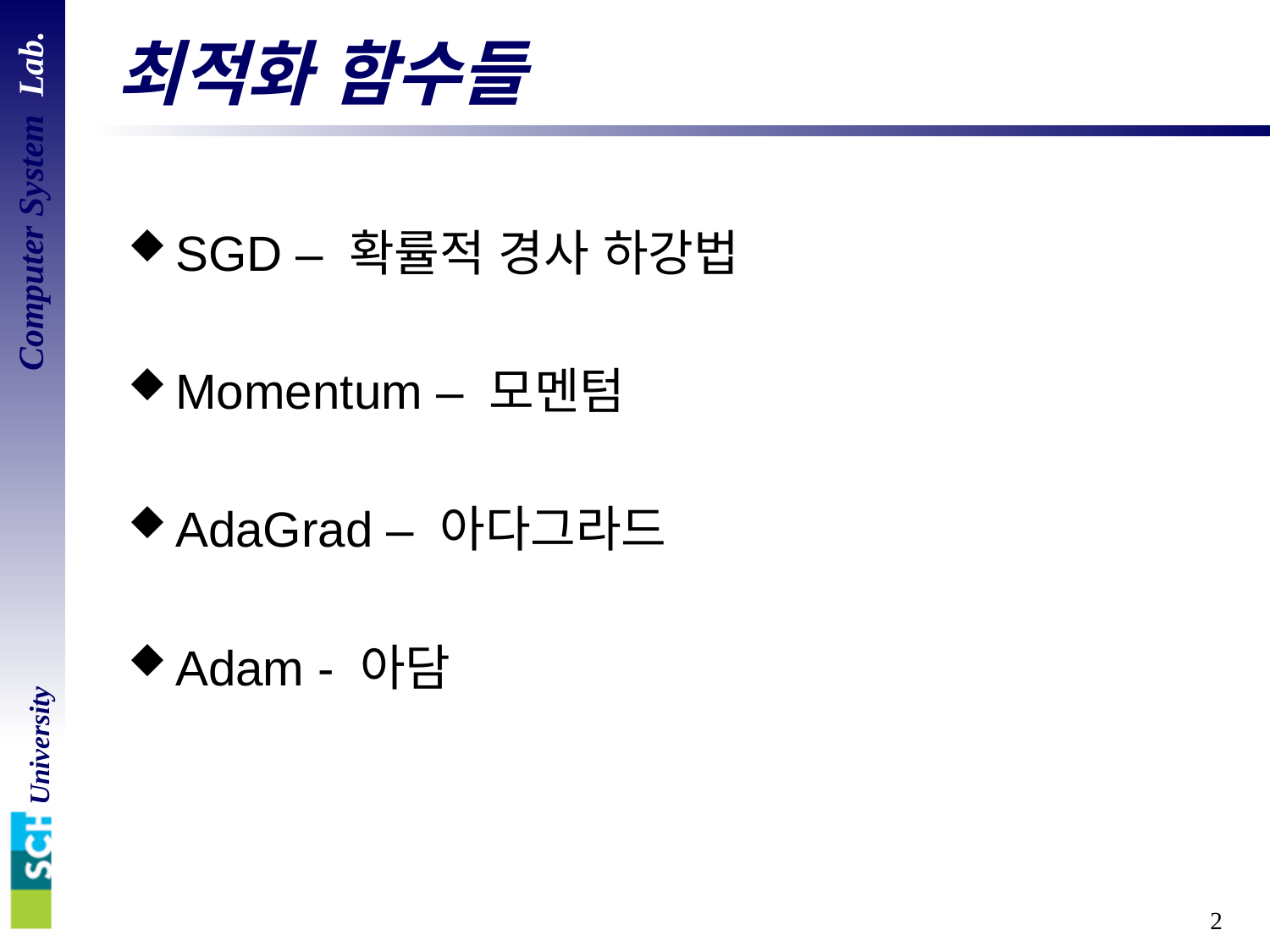

# 최적화 함수들

SGD – 확률적 경사 하강법

Momentum – 모멘텀

AdaGrad – 아다그라드

Adam - 아담